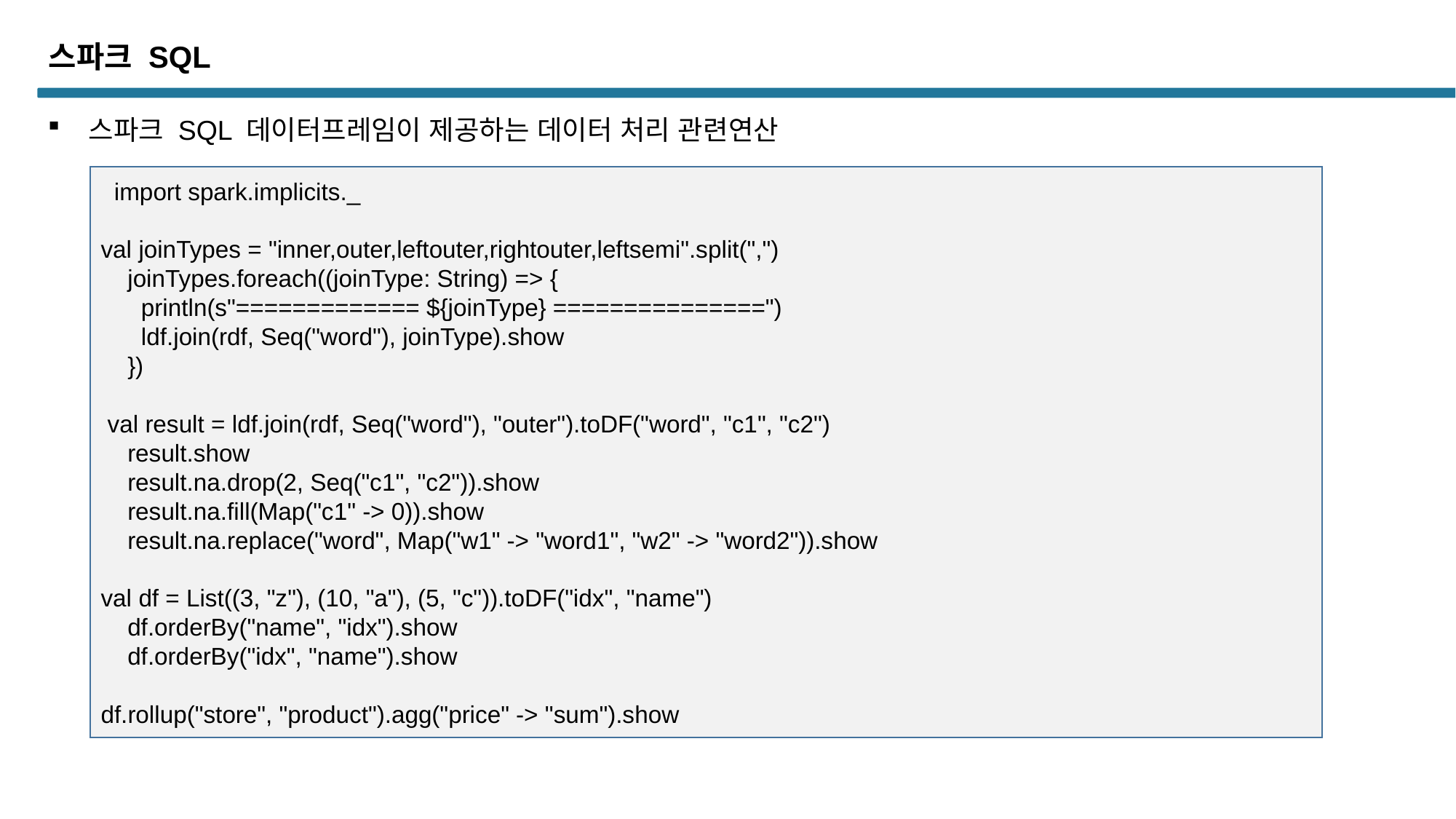

스파크 SQL
스파크 SQL 데이터프레임이 제공하는 데이터 처리 관련연산
  import spark.implicits._

val joinTypes = "inner,outer,leftouter,rightouter,leftsemi".split(",")
    joinTypes.foreach((joinType: String) => {
      println(s"============= ${joinType} ===============")
      ldf.join(rdf, Seq("word"), joinType).show
    })

 val result = ldf.join(rdf, Seq("word"), "outer").toDF("word", "c1", "c2")
    result.show
    result.na.drop(2, Seq("c1", "c2")).show
    result.na.fill(Map("c1" -> 0)).show
    result.na.replace("word", Map("w1" -> "word1", "w2" -> "word2")).show

val df = List((3, "z"), (10, "a"), (5, "c")).toDF("idx", "name")
    df.orderBy("name", "idx").show
    df.orderBy("idx", "name").show

df.rollup("store", "product").agg("price" -> "sum").show